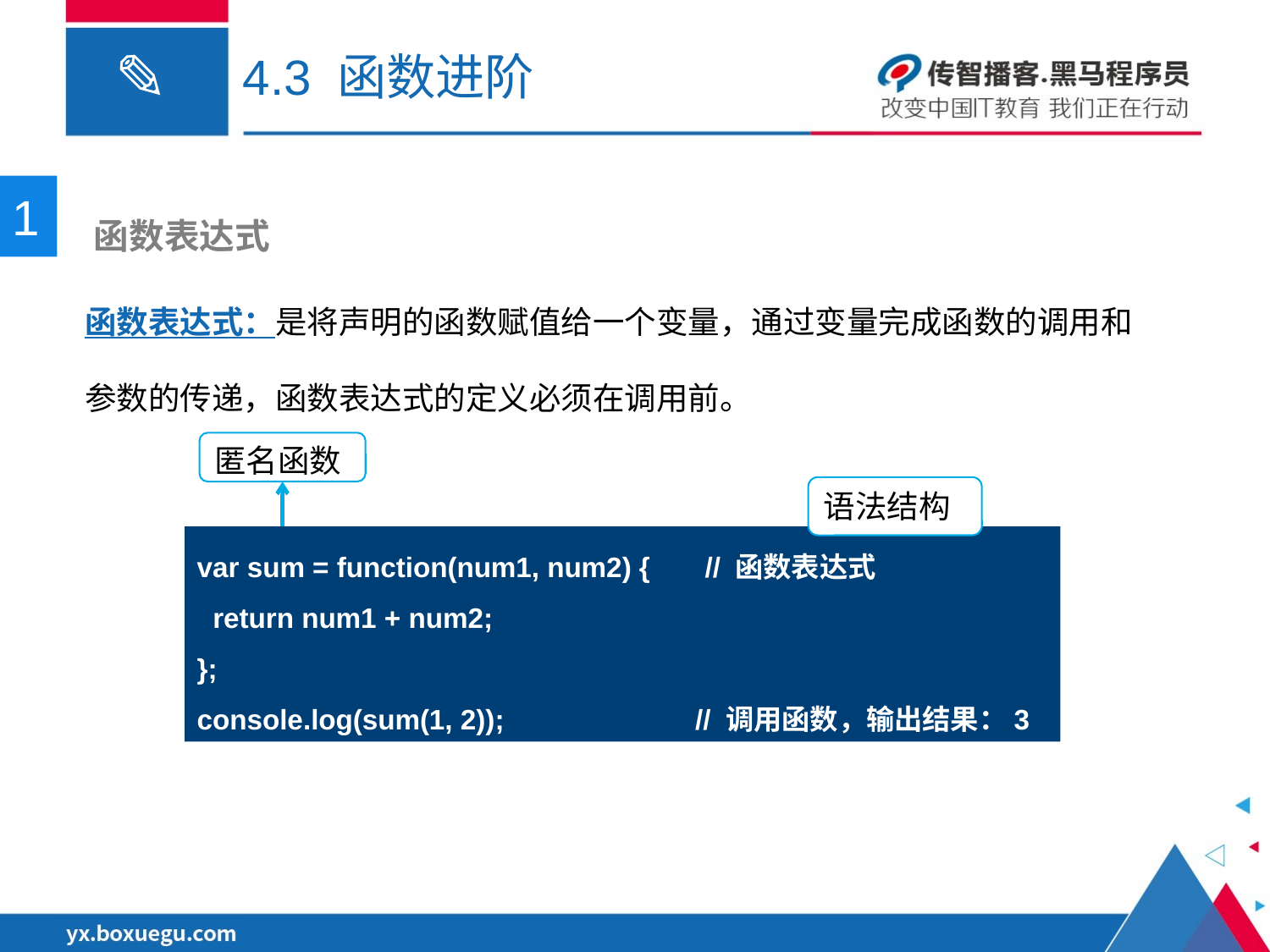

# 4.3 函数进阶

1
  函数表达式
函数表达式：是将声明的函数赋值给一个变量，通过变量完成函数的调用和参数的传递，函数表达式的定义必须在调用前。
匿名函数
语法结构
var sum = function(num1, num2) {	// 函数表达式
  return num1 + num2;
};
console.log(sum(1, 2));	               // 调用函数，输出结果：3